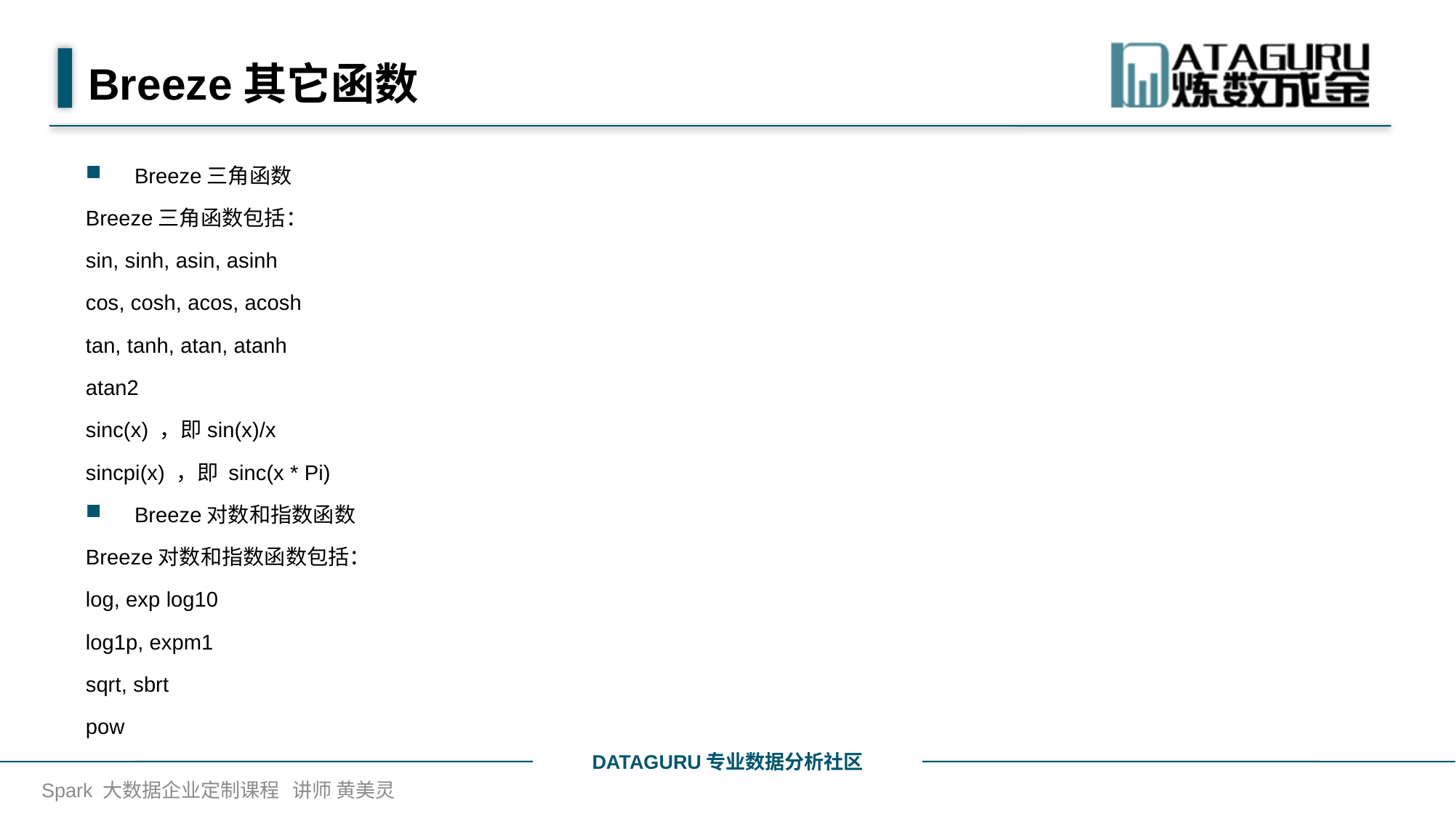

# Breeze其它函数

Breeze三角函数
Breeze三角函数包括：
sin, sinh, asin, asinh
cos, cosh, acos, acosh
tan, tanh, atan, atanh
atan2
sinc(x) ，即sin(x)/x
sincpi(x) ，即 sinc(x * Pi)
Breeze对数和指数函数
Breeze对数和指数函数包括：
log, exp log10
log1p, expm1
sqrt, sbrt
pow